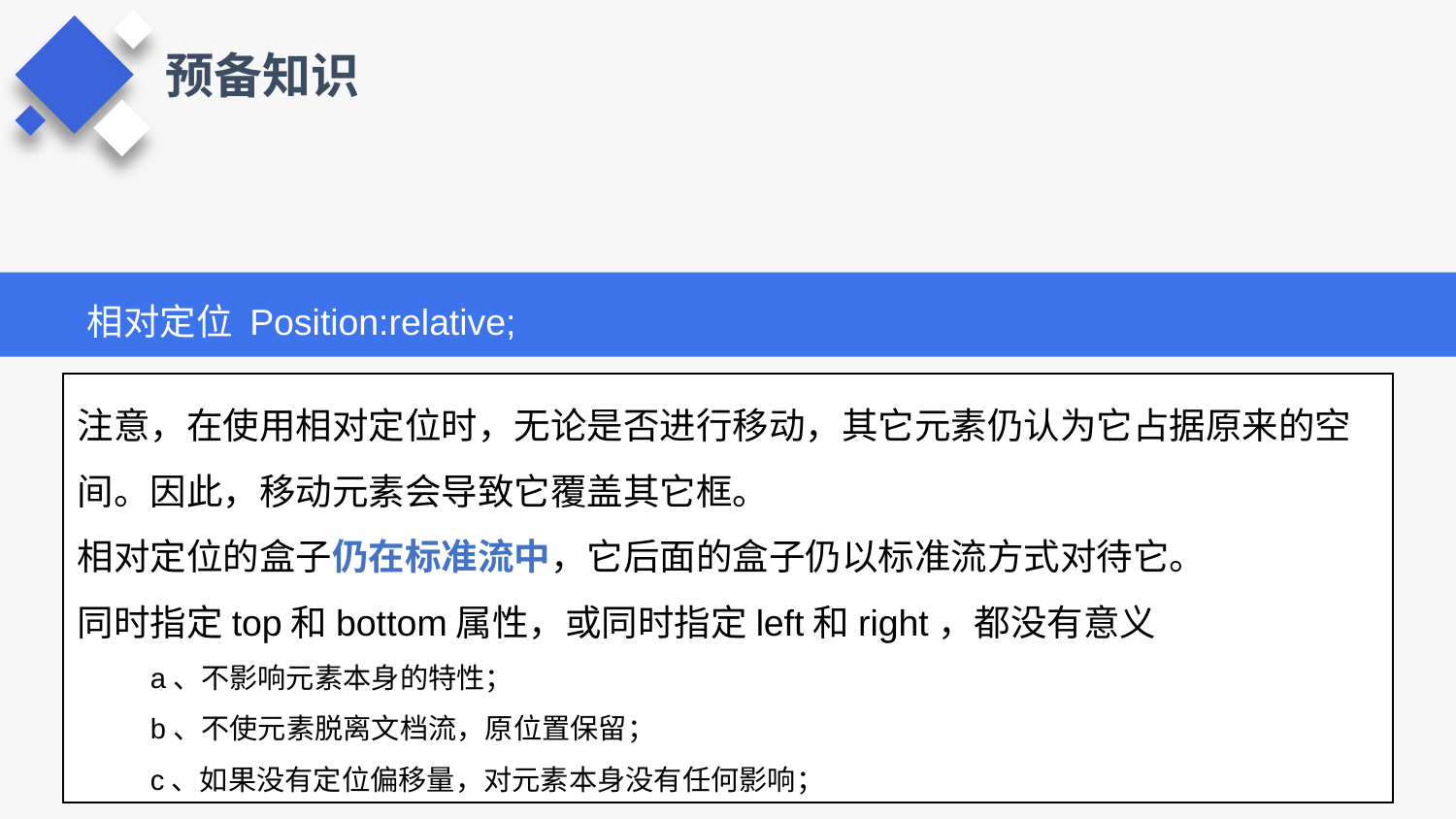

预备知识

相对定位 Position:relative;
注意，在使用相对定位时，无论是否进行移动，其它元素仍认为它占据原来的空间。因此，移动元素会导致它覆盖其它框。
相对定位的盒子仍在标准流中，它后面的盒子仍以标准流方式对待它。
同时指定top和bottom属性，或同时指定left和right，都没有意义
a、不影响元素本身的特性；
b、不使元素脱离文档流，原位置保留；
c、如果没有定位偏移量，对元素本身没有任何影响；